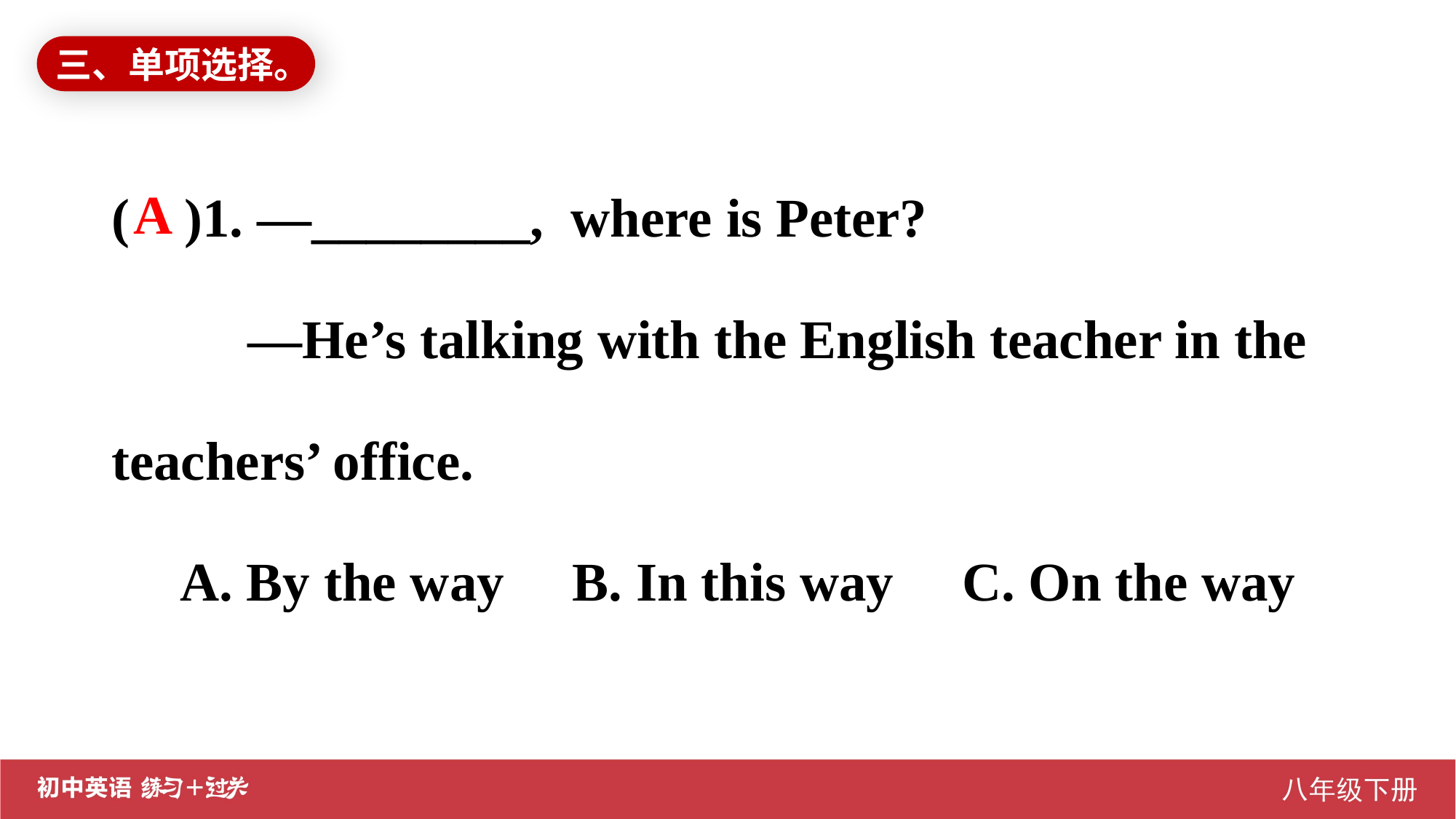

三、单项选择。
(    )1. —________,  where is Peter?
          —He’s talking with the English teacher in the teachers’ office.
     A. By the way     B. In this way     C. On the way
A